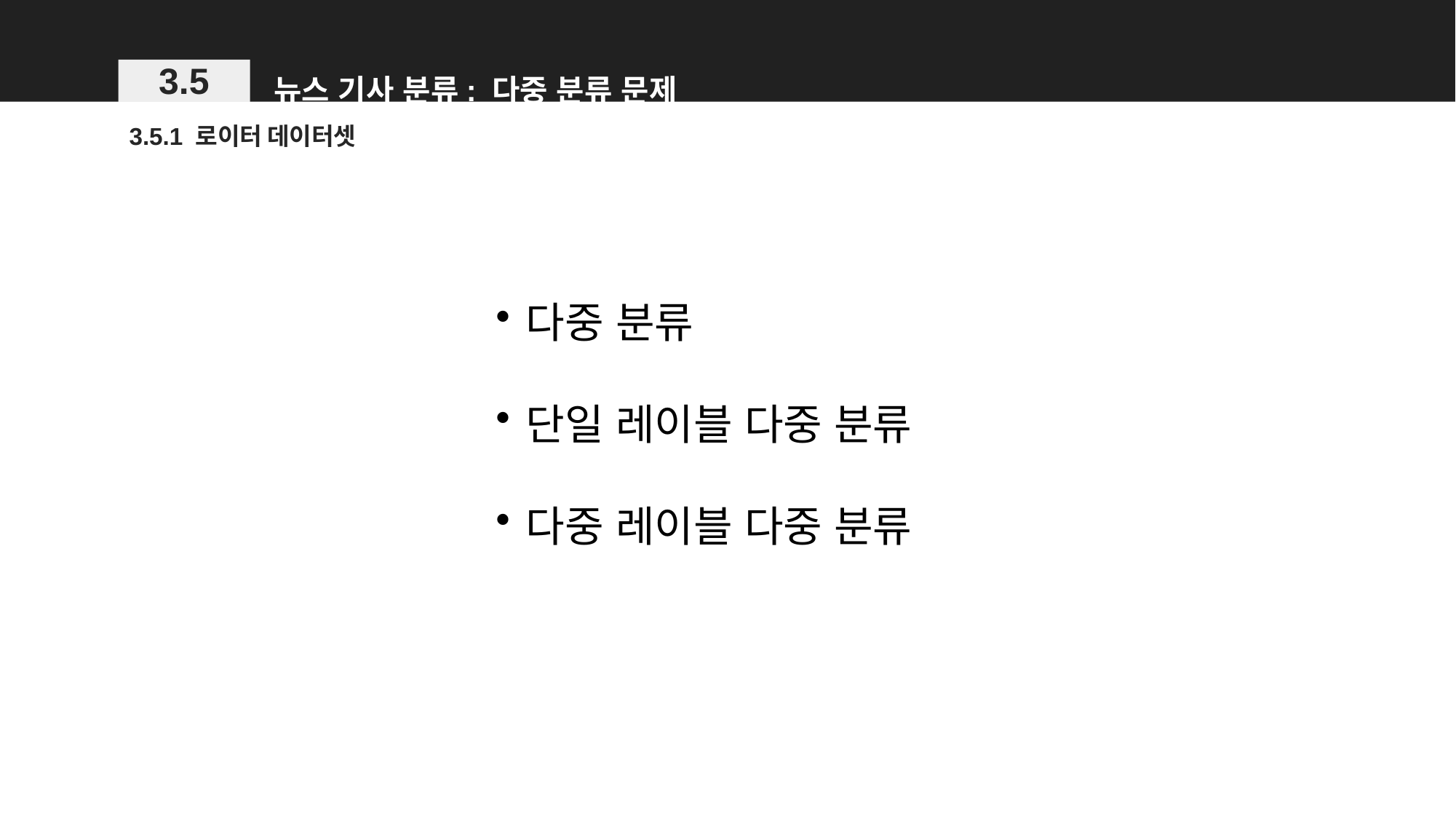

뉴스 기사 분류: 다중 분류 문제
3.5

3.5.1 로이터 데이터셋
다중 분류

단일 레이블 다중 분류

다중 레이블 다중 분류